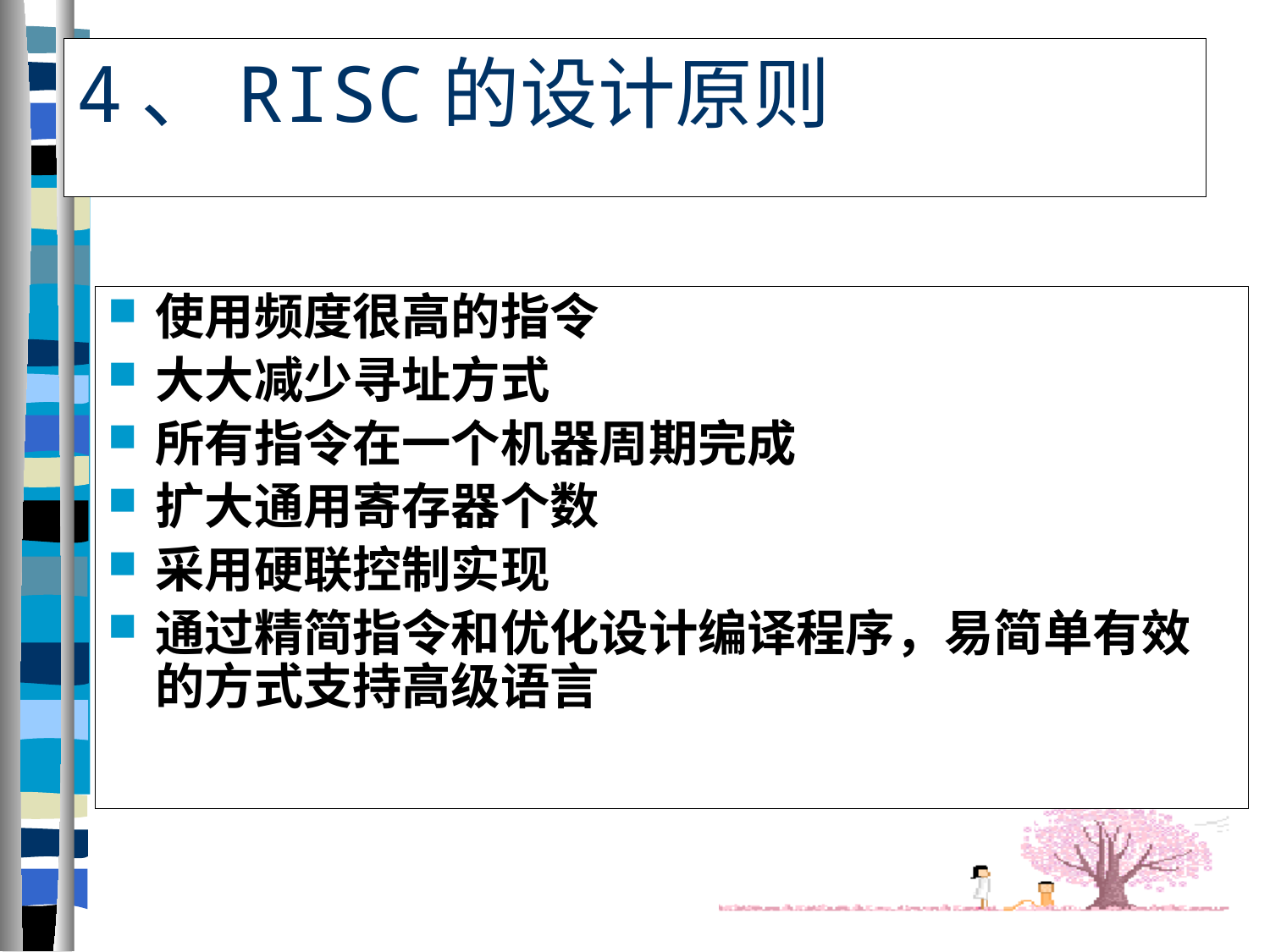

# 4、RISC的设计原则
使用频度很高的指令
大大减少寻址方式
所有指令在一个机器周期完成
扩大通用寄存器个数
采用硬联控制实现
通过精简指令和优化设计编译程序，易简单有效的方式支持高级语言